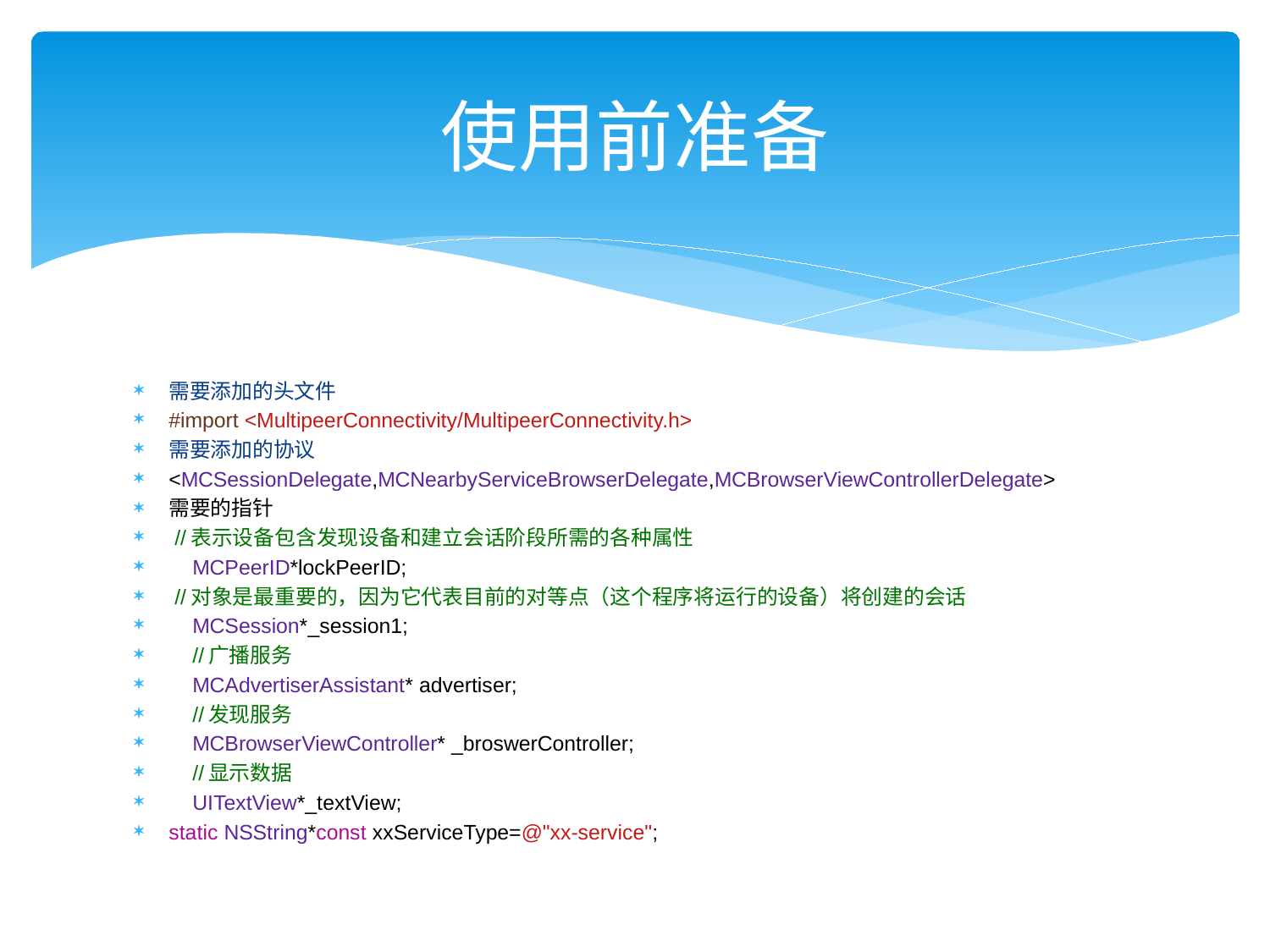

# 使用前准备
需要添加的头文件
#import <MultipeerConnectivity/MultipeerConnectivity.h>
需要添加的协议
<MCSessionDelegate,MCNearbyServiceBrowserDelegate,MCBrowserViewControllerDelegate>
需要的指针
 //表示设备包含发现设备和建立会话阶段所需的各种属性
    MCPeerID*lockPeerID;
 //对象是最重要的，因为它代表目前的对等点（这个程序将运行的设备）将创建的会话
    MCSession*_session1;
    //广播服务
    MCAdvertiserAssistant* advertiser;
    //发现服务
    MCBrowserViewController* _broswerController;
    //显示数据
    UITextView*_textView;
static NSString*const xxServiceType=@"xx-service";